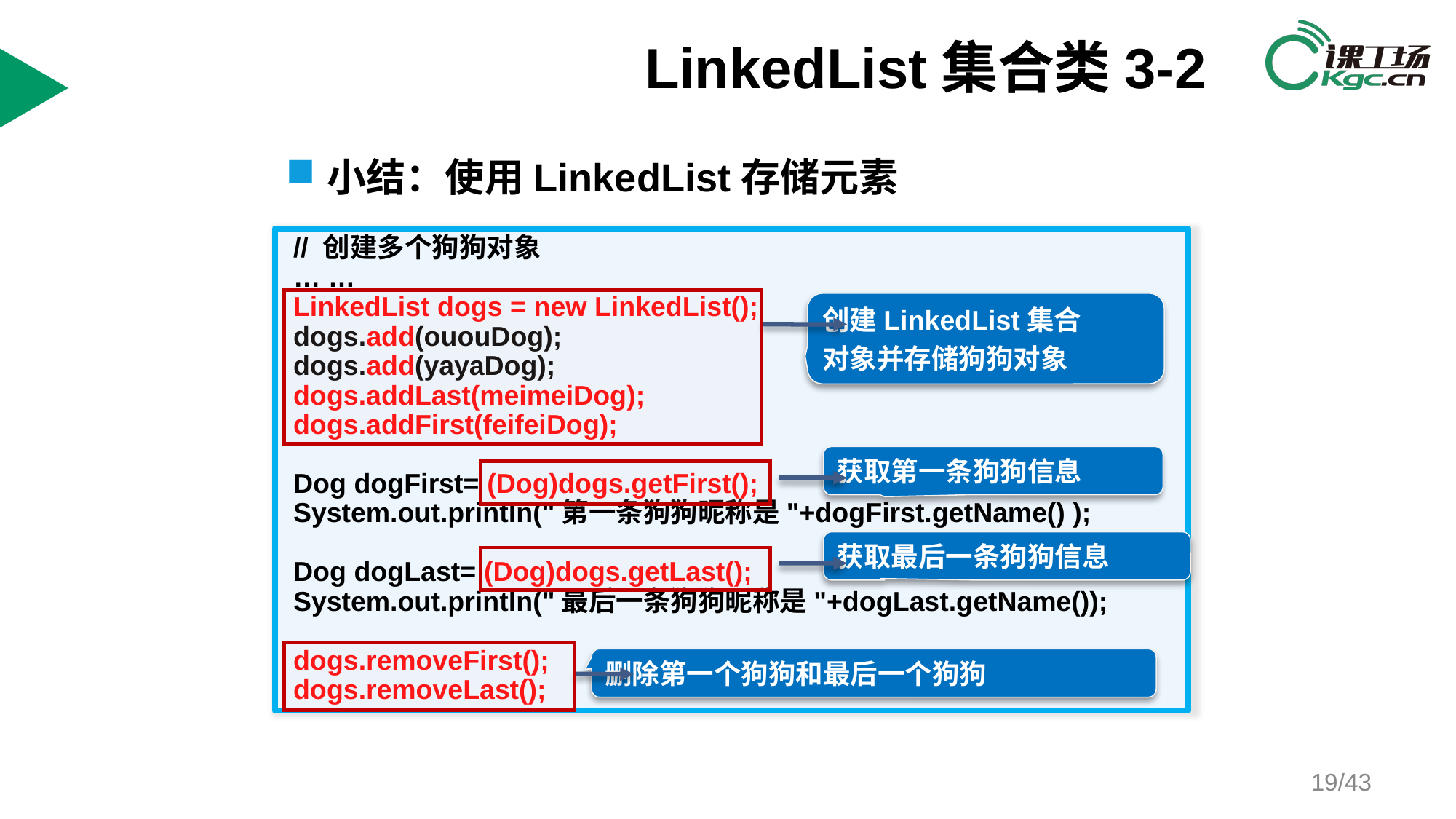

# LinkedList集合类3-2
小结：使用LinkedList存储元素
 // 创建多个狗狗对象
 … …
 LinkedList dogs = new LinkedList();
 dogs.add(ououDog);
 dogs.add(yayaDog);
 dogs.addLast(meimeiDog);
 dogs.addFirst(feifeiDog);

 Dog dogFirst= (Dog)dogs.getFirst();
 System.out.println("第一条狗狗昵称是"+dogFirst.getName() );

 Dog dogLast= (Dog)dogs.getLast();
 System.out.println("最后一条狗狗昵称是"+dogLast.getName());

 dogs.removeFirst();
 dogs.removeLast();

创建LinkedList集合
对象并存储狗狗对象
获取第一条狗狗信息

获取最后一条狗狗信息

删除第一个狗狗和最后一个狗狗
19/43